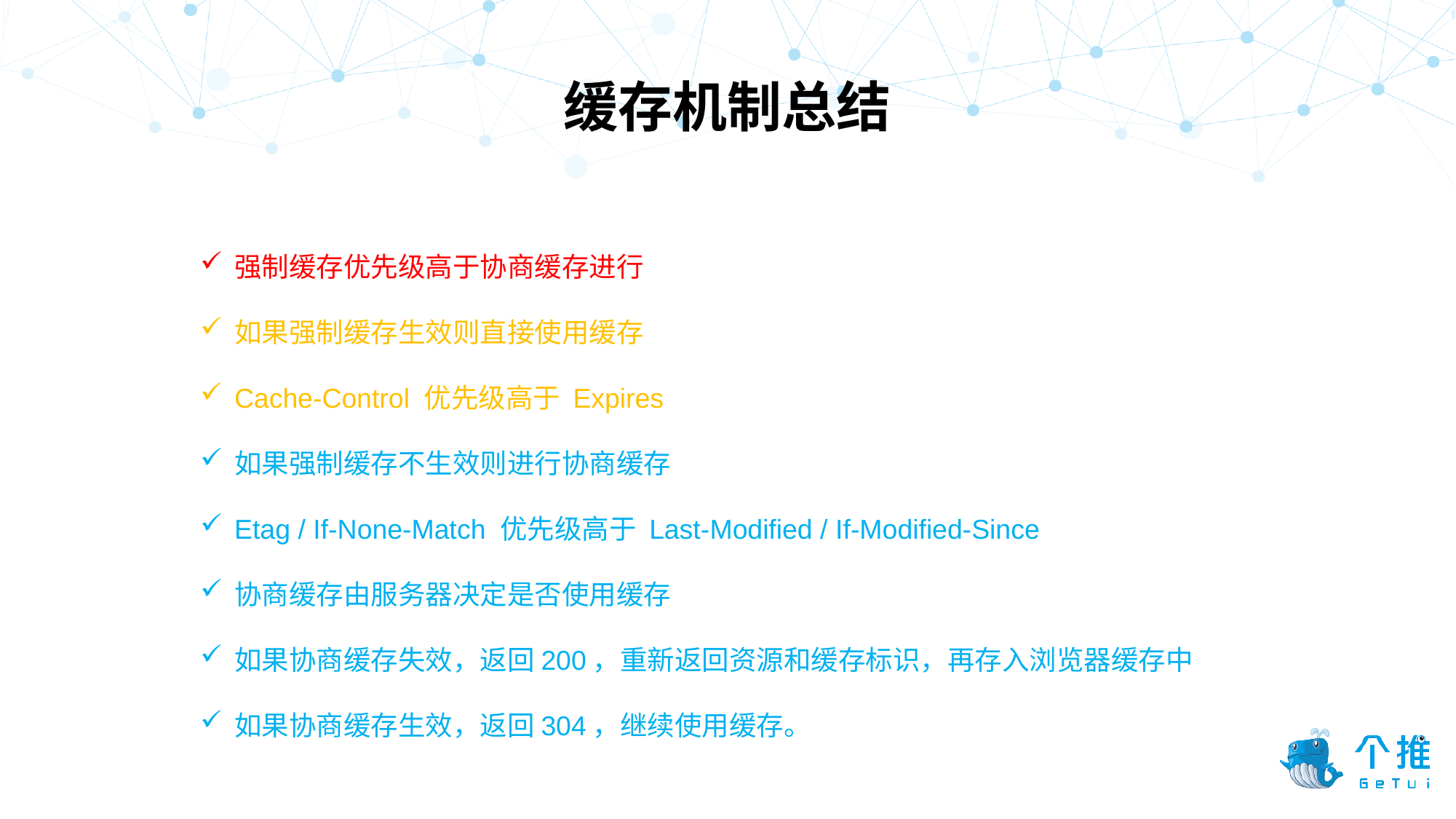

缓存机制总结
强制缓存优先级高于协商缓存进行
如果强制缓存生效则直接使用缓存
Cache-Control 优先级高于 Expires
如果强制缓存不生效则进行协商缓存
Etag / If-None-Match 优先级高于 Last-Modified / If-Modified-Since
协商缓存由服务器决定是否使用缓存
如果协商缓存失效，返回200，重新返回资源和缓存标识，再存入浏览器缓存中
如果协商缓存生效，返回304，继续使用缓存。